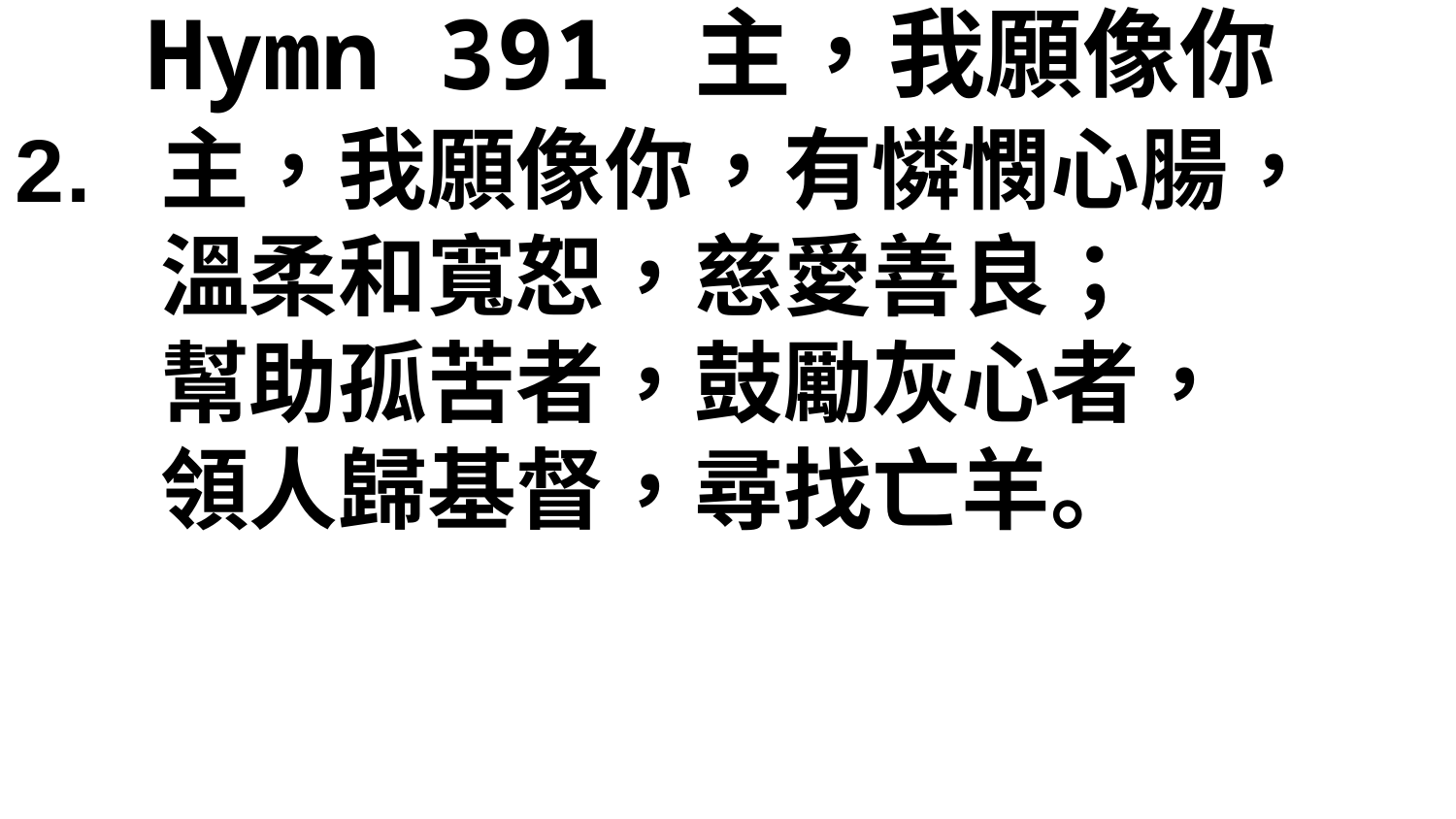

# Hymn 391 主，我願像你
主，我願像你，有憐憫心腸，
溫柔和寬恕，慈愛善良；
幫助孤苦者，鼓勵灰心者，
領人歸基督，尋找亡羊。